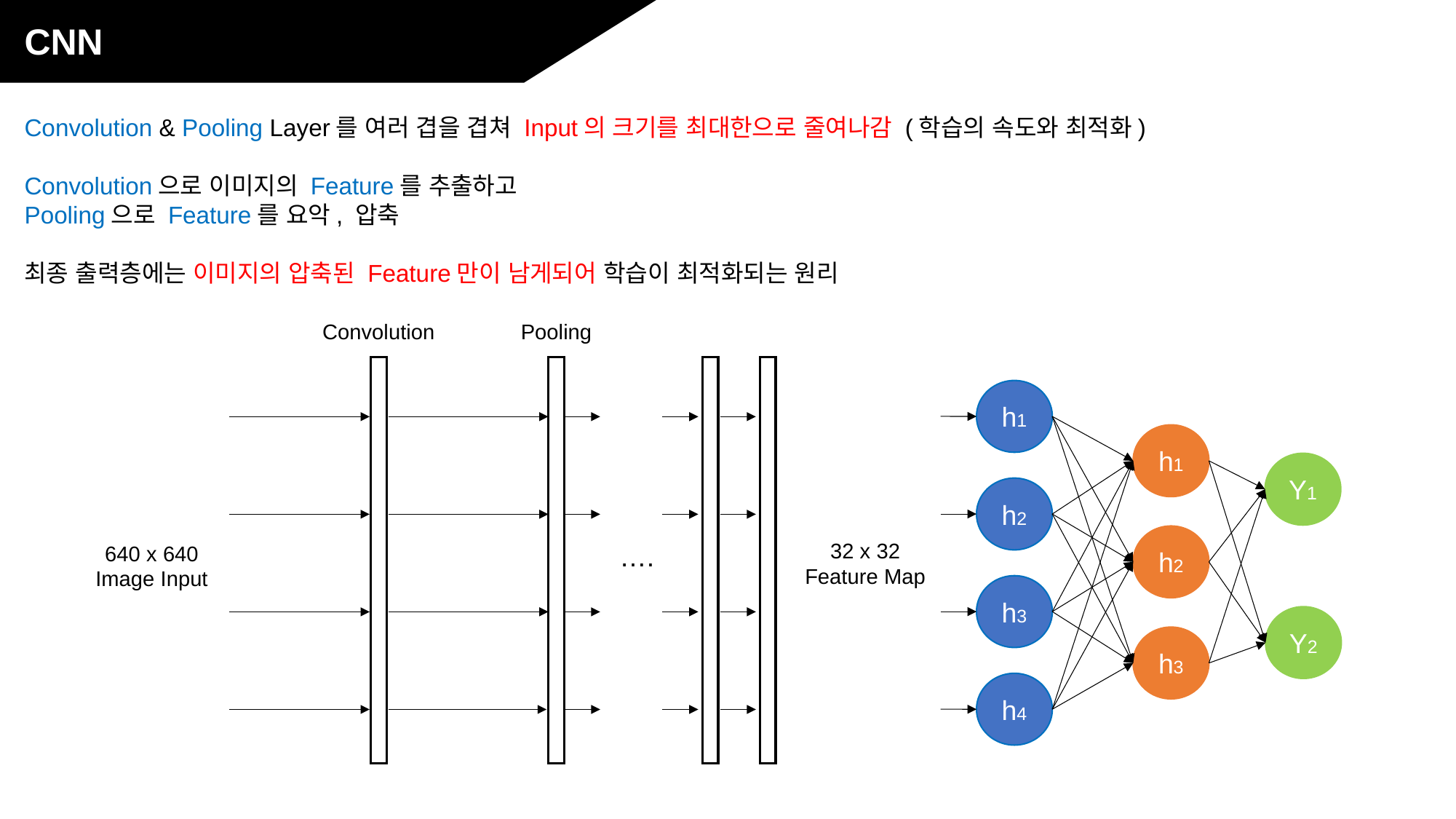

CNN
Convolution & Pooling Layer를 여러 겹을 겹쳐 Input의 크기를 최대한으로 줄여나감 (학습의 속도와 최적화)

Convolution으로 이미지의 Feature를 추출하고
Pooling으로 Feature를 요악, 압축

최종 출력층에는 이미지의 압축된 Feature만이 남게되어 학습이 최적화되는 원리
Convolution
Pooling

h1
h1
Y1
h2
h2
32 x 32
Feature Map
….
640 x 640
Image Input
h3
Y2
h3
h4